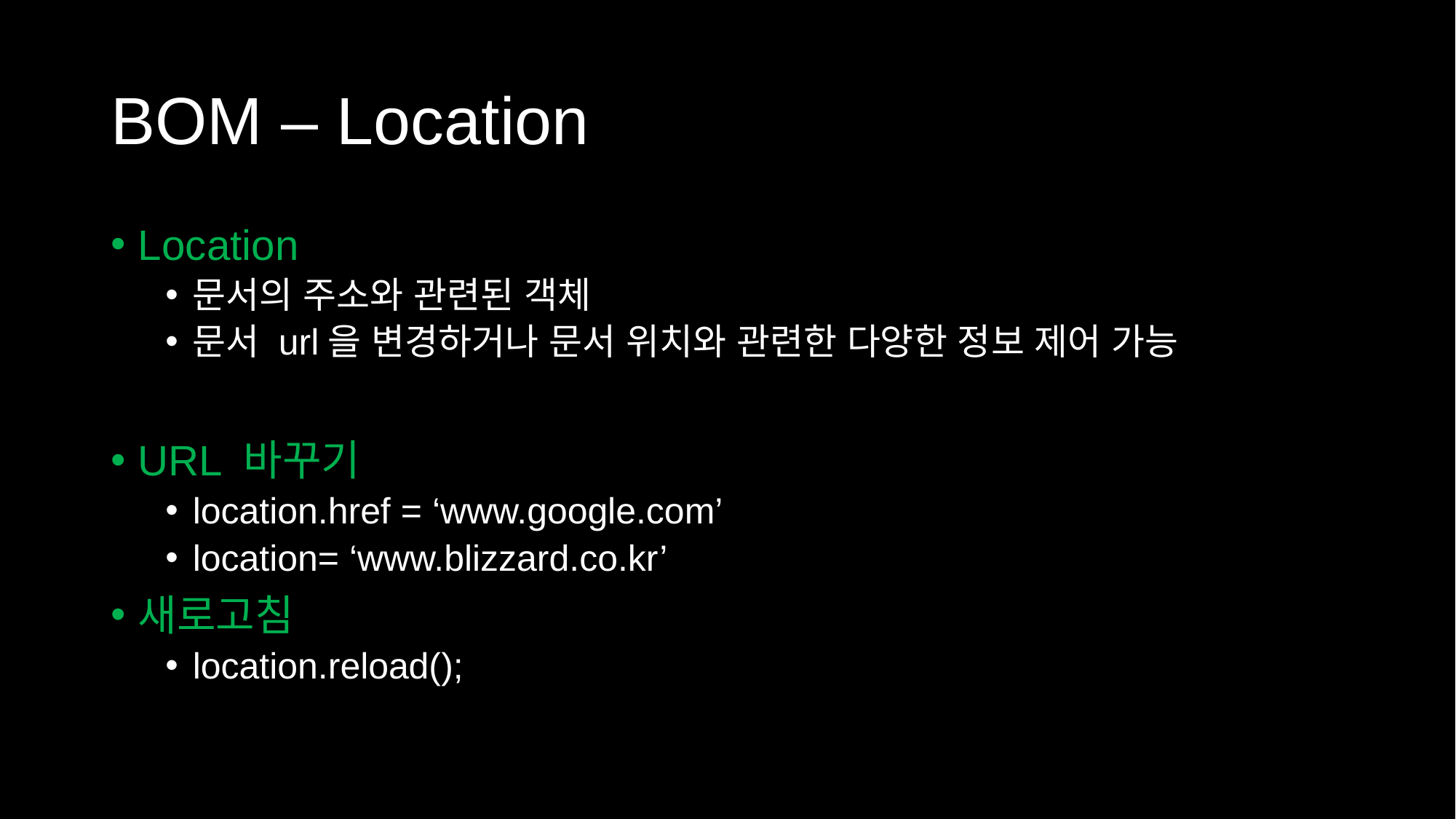

# BOM – Location
Location
문서의 주소와 관련된 객체
문서 url을 변경하거나 문서 위치와 관련한 다양한 정보 제어 가능

URL 바꾸기
location.href = ‘www.google.com’
location= ‘www.blizzard.co.kr’
새로고침
location.reload();